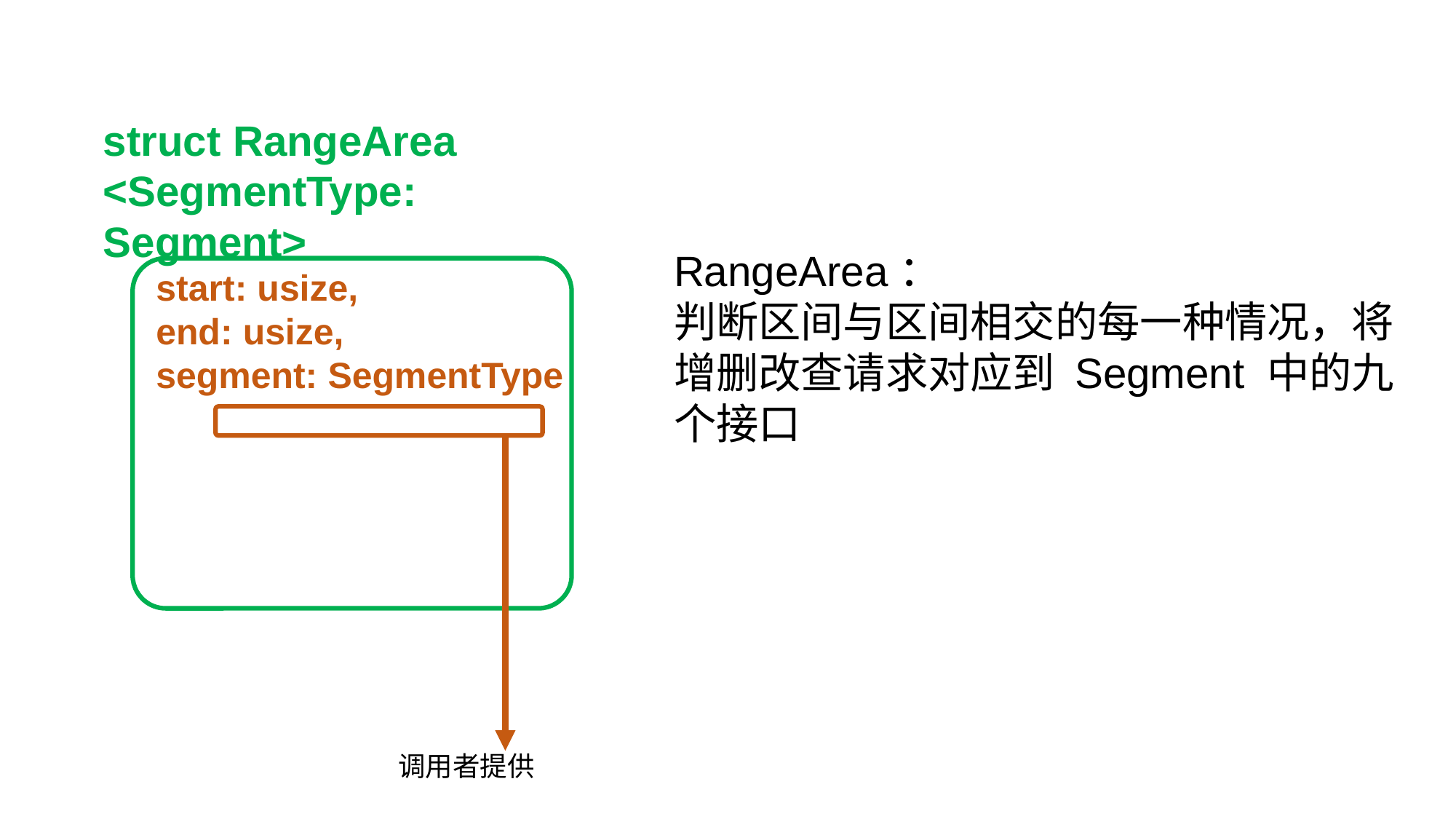

struct RangeArea
<SegmentType: Segment>
RangeArea：
判断区间与区间相交的每一种情况，将增删改查请求对应到 Segment 中的九个接口

start: usize,
end: usize,
segment: SegmentType

调用者提供